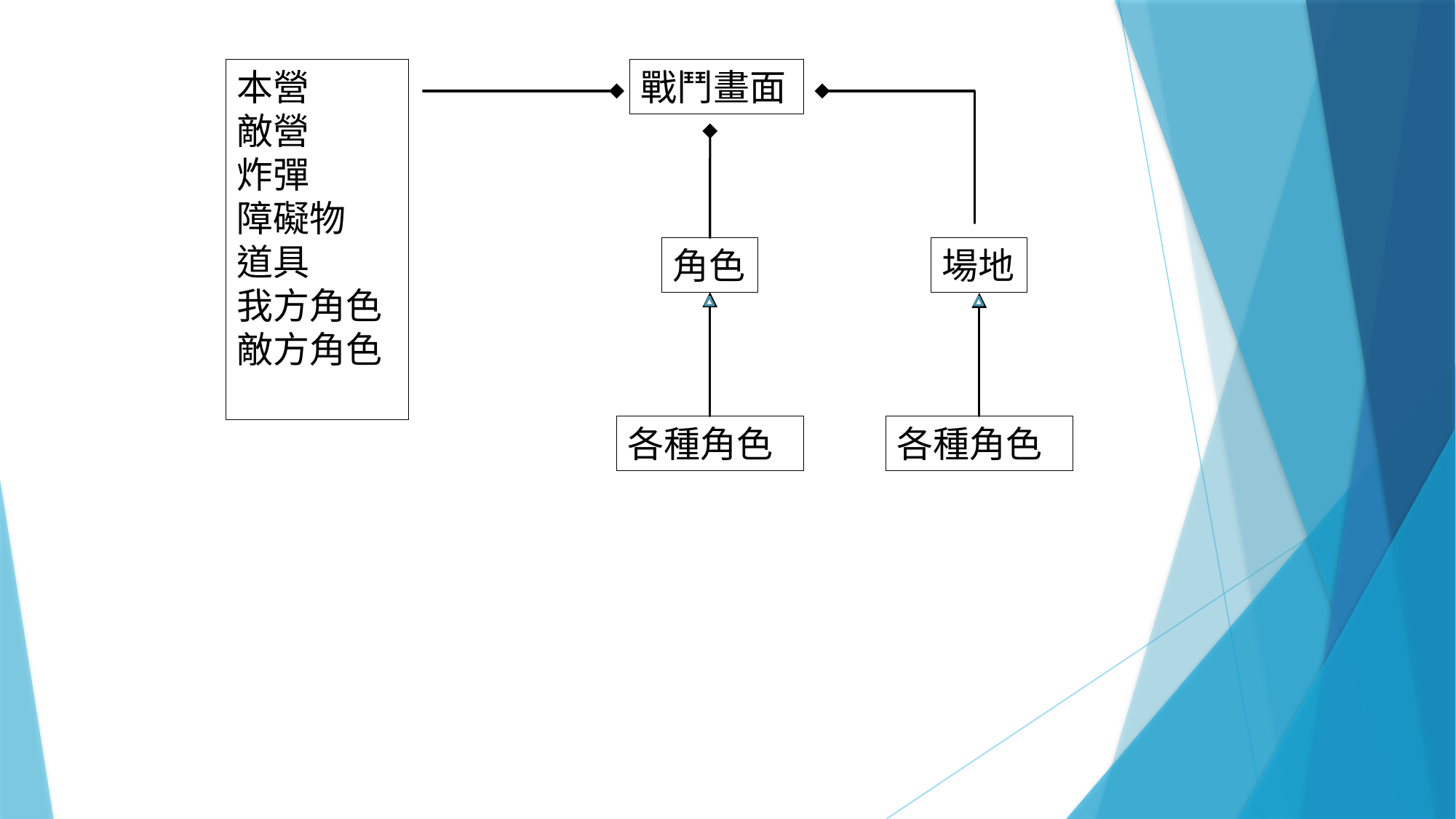

本營
敵營
炸彈
障礙物
道具
我方角色
敵方角色

戰鬥畫面
場地
角色

各種角色
各種角色